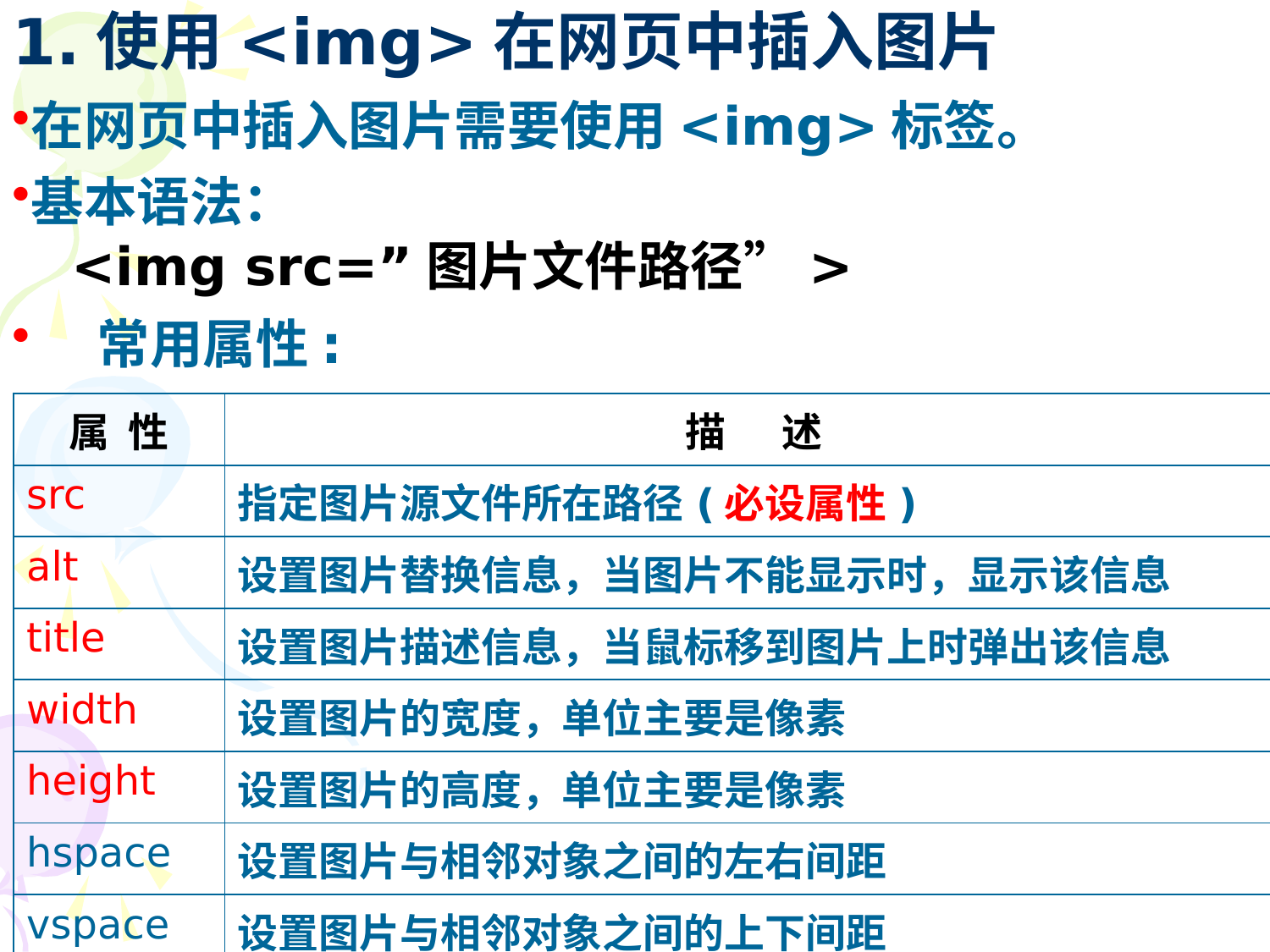

# 1.使用<img>在网页中插入图片
在网页中插入图片需要使用<img>标签。
基本语法：
     <img src=”图片文件路径”>
常用属性:

| 属 性 | 描 述 |
| --- | --- |
| src | 指定图片源文件所在路径(必设属性) |
| alt | 设置图片替换信息，当图片不能显示时，显示该信息 |
| title | 设置图片描述信息，当鼠标移到图片上时弹出该信息 |
| width | 设置图片的宽度，单位主要是像素 |
| height | 设置图片的高度，单位主要是像素 |
| hspace | 设置图片与相邻对象之间的左右间距 |
| vspace | 设置图片与相邻对象之间的上下间距 |
| align | 设置垂直方向对齐方式，具体取值参见下一页 |